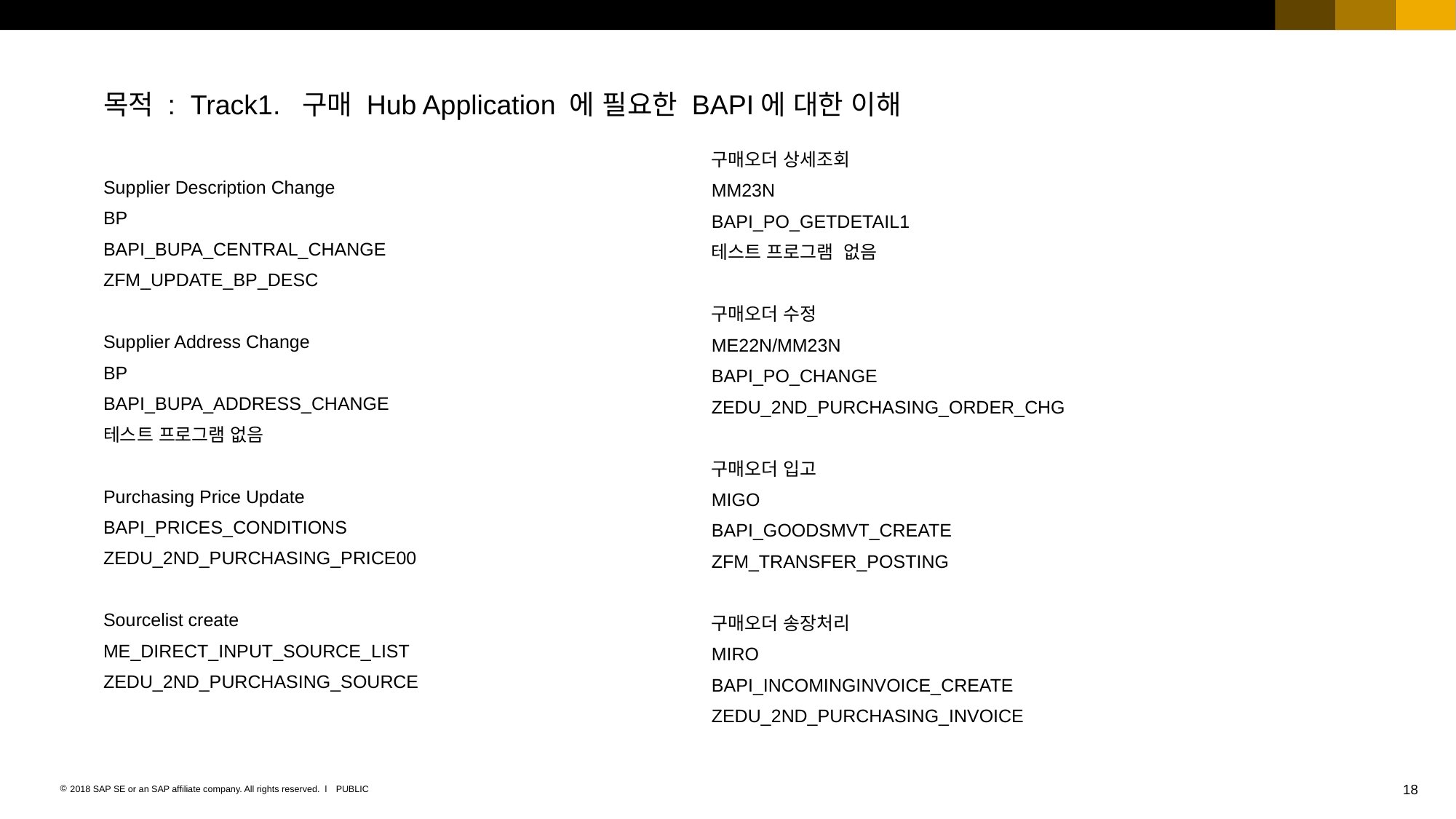

목적 :  Track1.  구매 Hub Application 에 필요한 BAPI에 대한 이해

Supplier Description Change
BP
BAPI_BUPA_CENTRAL_CHANGE
ZFM_UPDATE_BP_DESC

Supplier Address Change
BP
BAPI_BUPA_ADDRESS_CHANGE
테스트 프로그램 없음

Purchasing Price Update
BAPI_PRICES_CONDITIONS
ZEDU_2ND_PURCHASING_PRICE00

Sourcelist create
ME_DIRECT_INPUT_SOURCE_LIST
ZEDU_2ND_PURCHASING_SOURCE

구매오더 상세조회
MM23N
BAPI_PO_GETDETAIL1
테스트 프로그램  없음

구매오더 수정
ME22N/MM23N
BAPI_PO_CHANGE
ZEDU_2ND_PURCHASING_ORDER_CHG

구매오더 입고
MIGO
BAPI_GOODSMVT_CREATE
ZFM_TRANSFER_POSTING

구매오더 송장처리
MIRO
BAPI_INCOMINGINVOICE_CREATE
ZEDU_2ND_PURCHASING_INVOICE